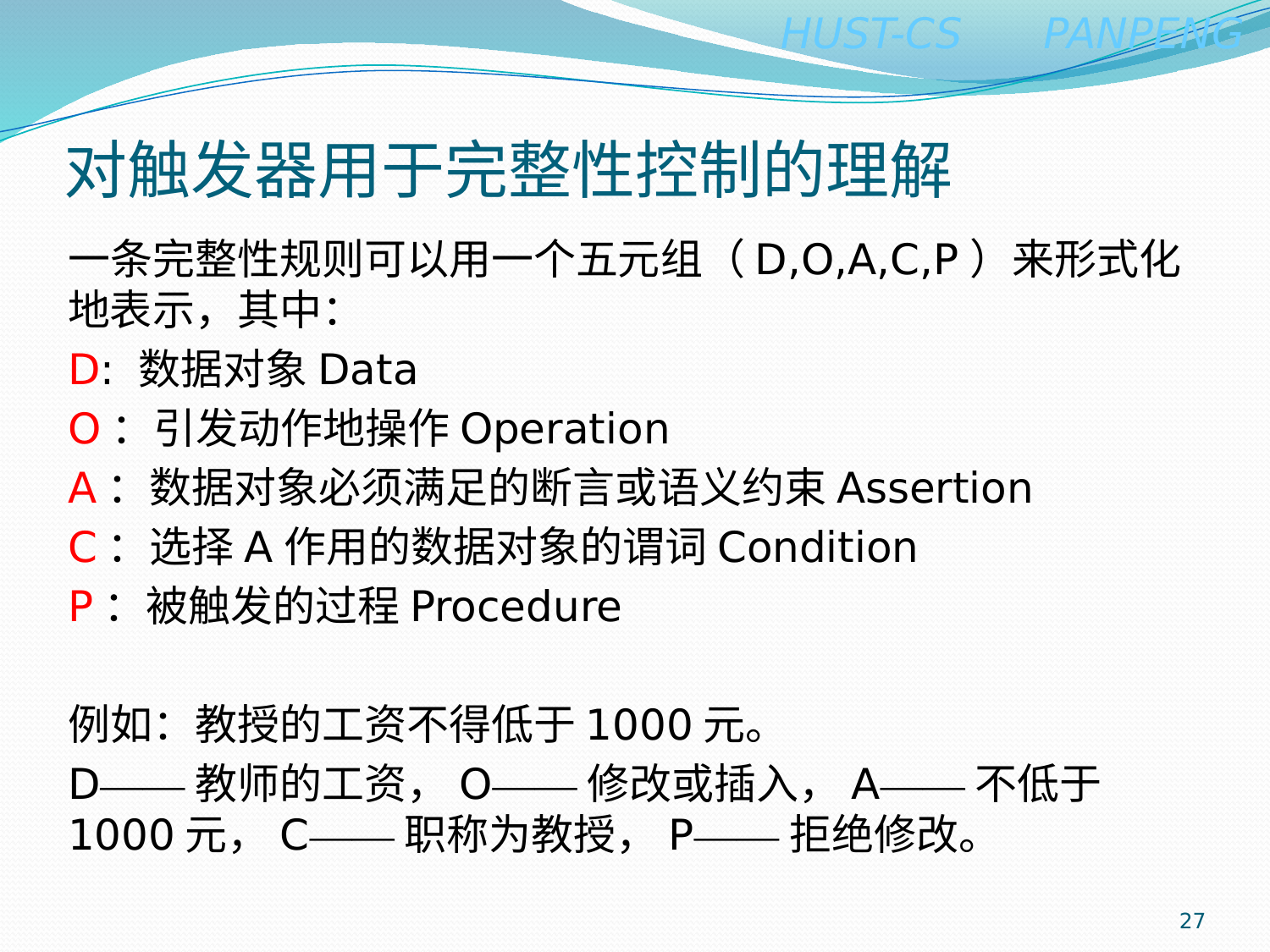

# 对触发器用于完整性控制的理解
一条完整性规则可以用一个五元组（D,O,A,C,P）来形式化地表示，其中：
D: 数据对象Data
O：引发动作地操作Operation
A：数据对象必须满足的断言或语义约束Assertion
C：选择A作用的数据对象的谓词Condition
P：被触发的过程Procedure

例如：教授的工资不得低于1000元。
D——教师的工资，O——修改或插入，A——不低于1000元，C——职称为教授，P——拒绝修改。
27